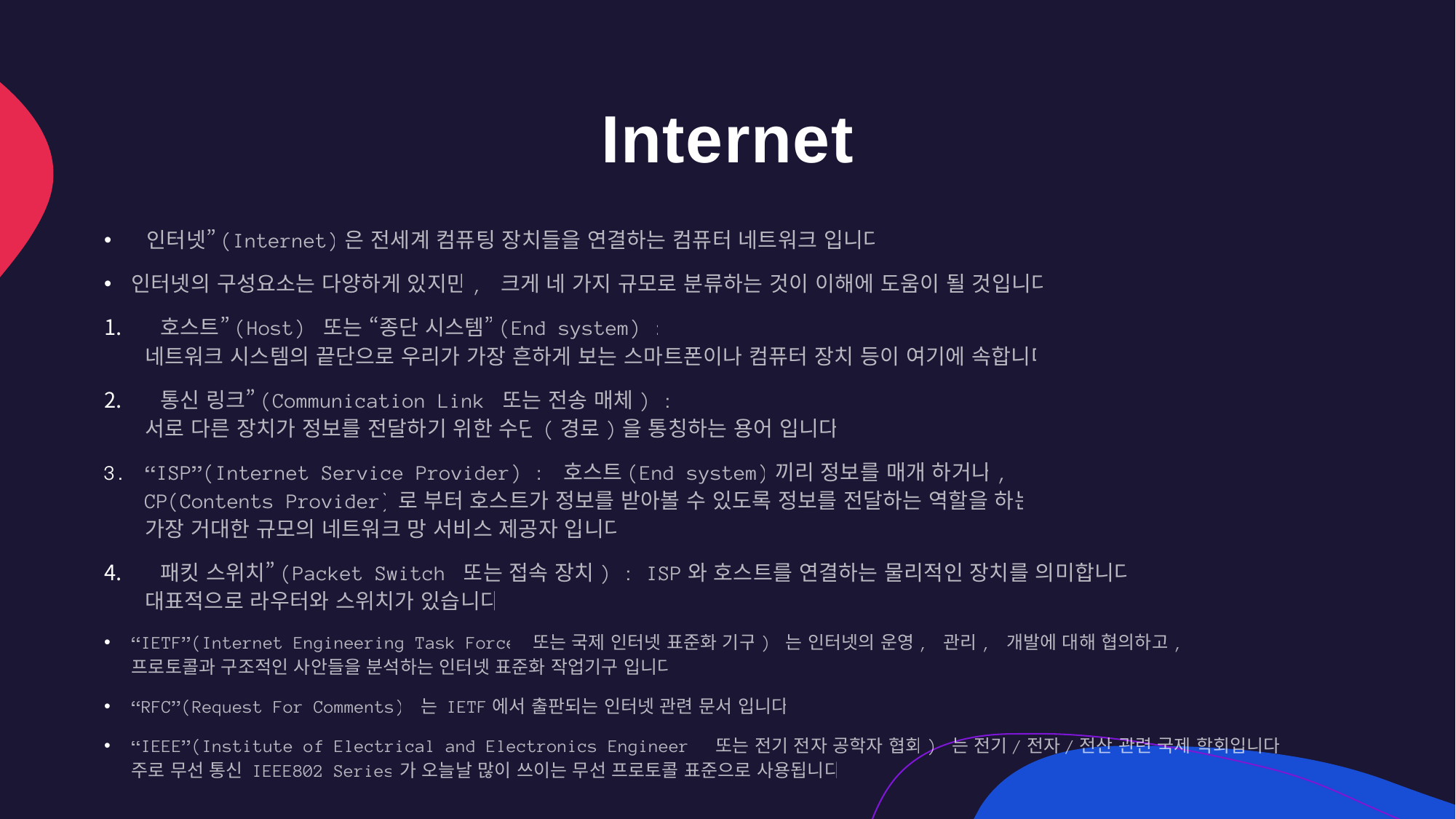

# Internet
“인터넷”(Internet)은 전세계 컴퓨팅 장치들을 연결하는 컴퓨터 네트워크 입니다
인터넷의 구성요소는 다양하게 있지만, 크게 네 가지 규모로 분류하는 것이 이해에 도움이 될 것입니다
“호스트”(Host) 또는 “종단 시스템”(End system) :
네트워크 시스템의 끝단으로 우리가 가장 흔하게 보는 스마트폰이나 컴퓨터 장치 등이 여기에 속합니다
“통신 링크”(Communication Link 또는 전송 매체) :
서로 다른 장치가 정보를 전달하기 위한 수단(경로)을 통칭하는 용어 입니다
“ISP”(Internet Service Provider) : 호스트(End system)끼리 정보를 매개 하거나,
CP(Contents Provider)로 부터 호스트가 정보를 받아볼 수 있도록 정보를 전달하는 역할을 하는
가장 거대한 규모의 네트워크 망 서비스 제공자 입니다
“패킷 스위치”(Packet Switch 또는 접속 장치) : ISP와 호스트를 연결하는 물리적인 장치를 의미합니다
대표적으로 라우터와 스위치가 있습니다
“IETF”(Internet Engineering Task Force 또는 국제 인터넷 표준화 기구) 는 인터넷의 운영, 관리, 개발에 대해 협의하고,
프로토콜과 구조적인 사안들을 분석하는 인터넷 표준화 작업기구 입니다
“RFC”(Request For Comments) 는 IETF에서 출판되는 인터넷 관련 문서 입니다
“IEEE”(Institute of Electrical and Electronics Engineers 또는 전기 전자 공학자 협회) 는 전기/전자/전산 관련 국제 학회입니다
주로 무선 통신 IEEE802 Series가 오늘날 많이 쓰이는 무선 프로토콜 표준으로 사용됩니다